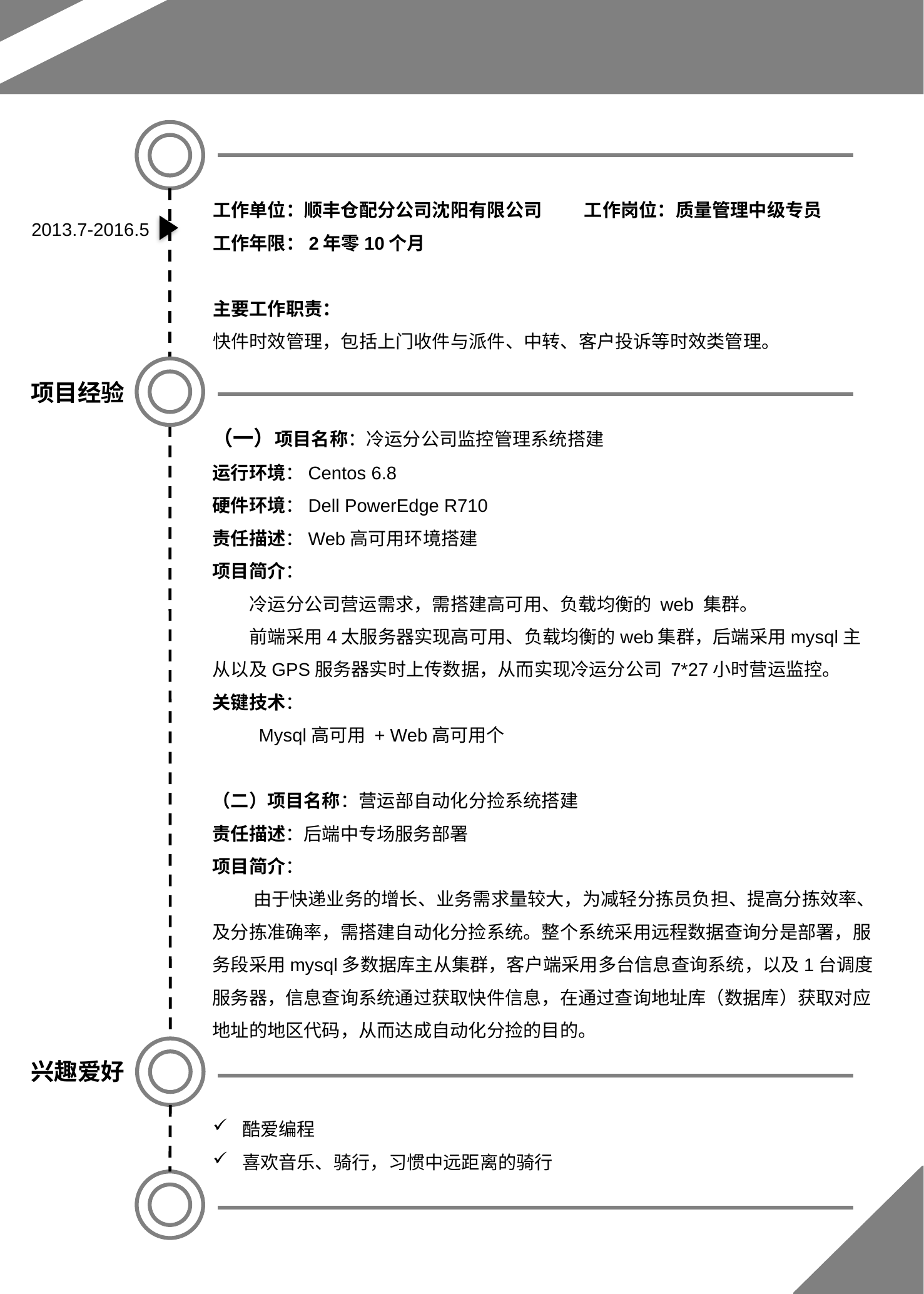

2013.7-2016.5

兴趣爱好
酷爱编程
喜欢音乐、骑行，习惯中远距离的骑行

工作单位：顺丰仓配分公司沈阳有限公司          工作岗位：质量管理中级专员
工作年限：2年零10个月

主要工作职责：
快件时效管理，包括上门收件与派件、中转、客户投诉等时效类管理。
项目经验
（一）项目名称：冷运分公司监控管理系统搭建
运行环境：Centos 6.8
硬件环境：Dell PowerEdge R710
责任描述：Web高可用环境搭建
项目简介：
        冷运分公司营运需求，需搭建高可用、负载均衡的 web 集群。
        前端采用4太服务器实现高可用、负载均衡的web集群，后端采用mysql主从以及GPS服务器实时上传数据，从而实现冷运分公司 7*27小时营运监控。
关键技术：
         Mysql高可用 + Web高可用个

（二）项目名称：营运部自动化分捡系统搭建
责任描述：后端中专场服务部署
项目简介：
         由于快递业务的增长、业务需求量较大，为减轻分拣员负担、提高分拣效率、及分拣准确率，需搭建自动化分捡系统。整个系统采用远程数据查询分是部署，服务段采用mysql多数据库主从集群，客户端采用多台信息查询系统，以及1台调度服务器，信息查询系统通过获取快件信息，在通过查询地址库（数据库）获取对应地址的地区代码，从而达成自动化分捡的目的。